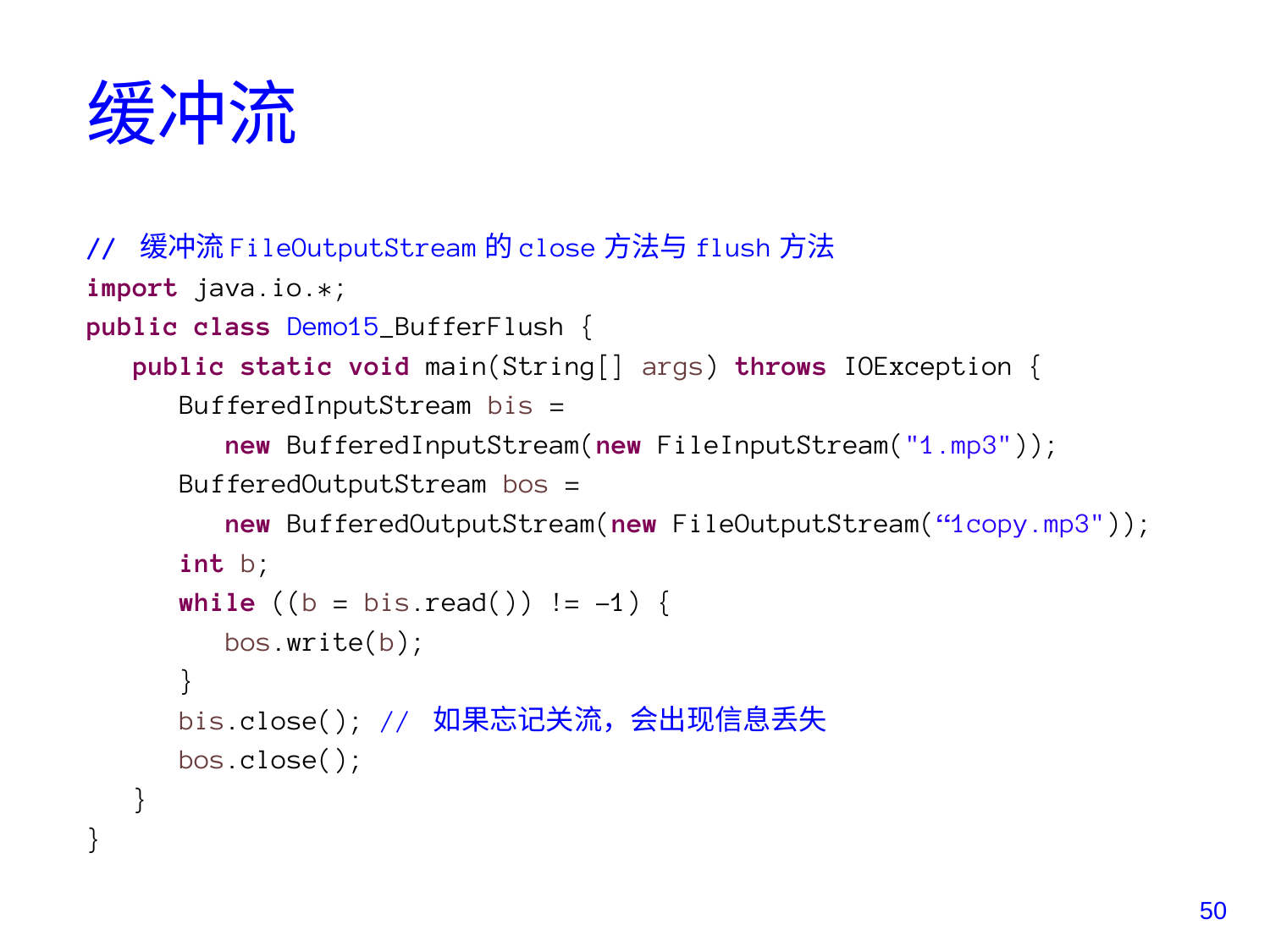

# 缓冲流
// 缓冲流FileOutputStream的close方法与flush方法
import java.io.*;
public class Demo15_BufferFlush {
   public static void main(String[] args) throws IOException {
      BufferedInputStream bis =
         new BufferedInputStream(new FileInputStream("1.mp3"));
      BufferedOutputStream bos =
         new BufferedOutputStream(new FileOutputStream(“1copy.mp3"));
      int b;
      while ((b = bis.read()) != -1) {
         bos.write(b);
      }
      bis.close(); // 如果忘记关流，会出现信息丢失
      bos.close();
   }
}

50